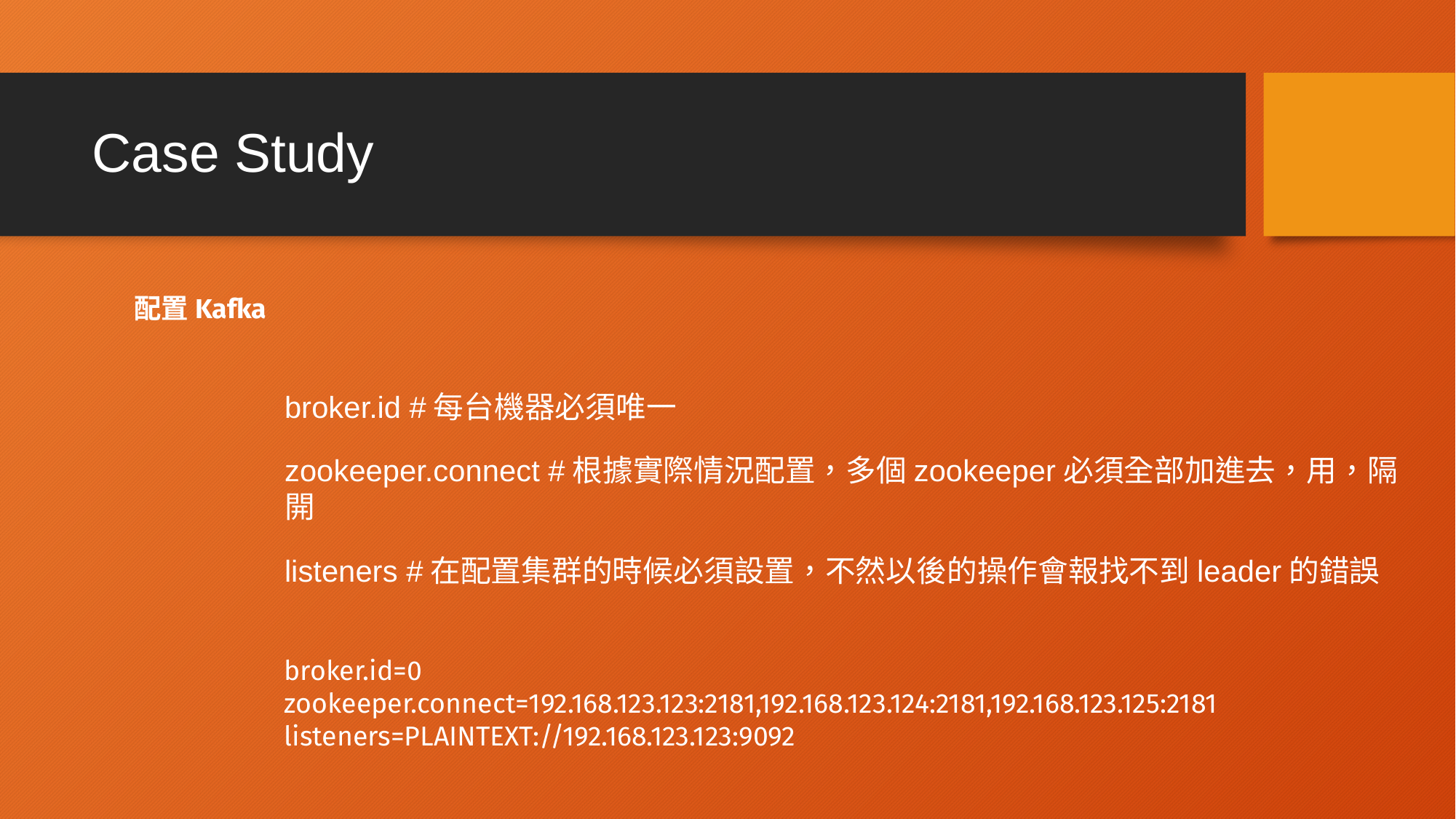

# Case Study
配置Kafka
broker.id #每台機器必須唯一
zookeeper.connect #根據實際情況配置，多個zookeeper必須全部加進去，用，隔開
listeners #在配置集群的時候必須設置，不然以後的操作會報找不到leader的錯誤
broker.id=0
zookeeper.connect=192.168.123.123:2181,192.168.123.124:2181,192.168.123.125:2181
listeners=PLAINTEXT://192.168.123.123:9092